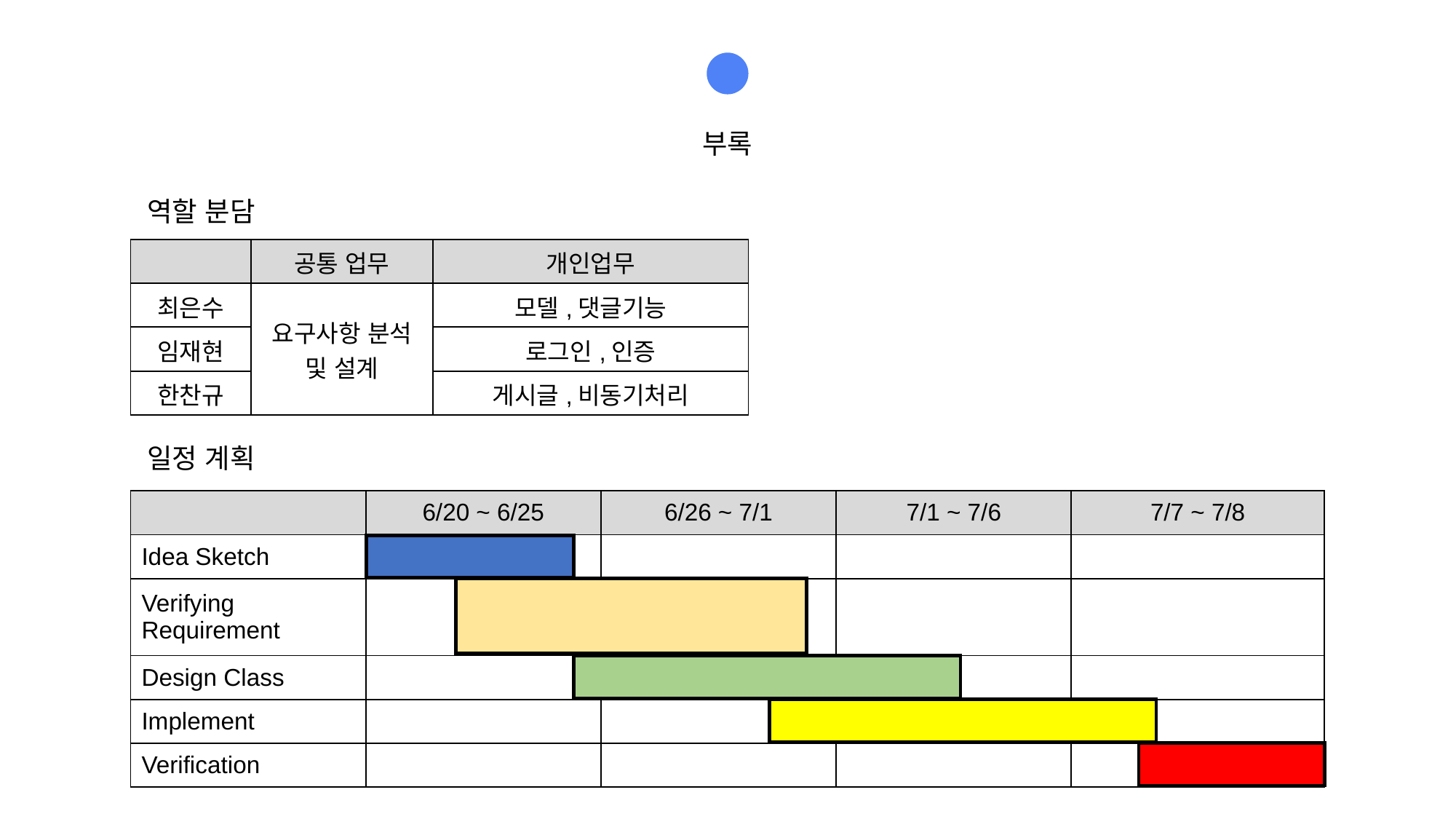

03
부록
역할 분담
|  | 공통 업무 | 개인업무 |
| --- | --- | --- |
| 최은수 | 요구사항 분석 및 설계 | 모델,댓글기능 |
| 임재현 |  | 로그인,인증 |
| 한찬규 |  | 게시글,비동기처리 |
일정 계획
|  | 6/20 ~ 6/25 | 6/26 ~ 7/1 | 7/1 ~ 7/6 | 7/7 ~ 7/8 |
| --- | --- | --- | --- | --- |
| Idea Sketch |  |  |  |  |
| Verifying Requirement |  |  |  |  |
| Design Class |  |  |  |  |
| Implement |  |  |  |  |
| Verification |  |  |  |  |